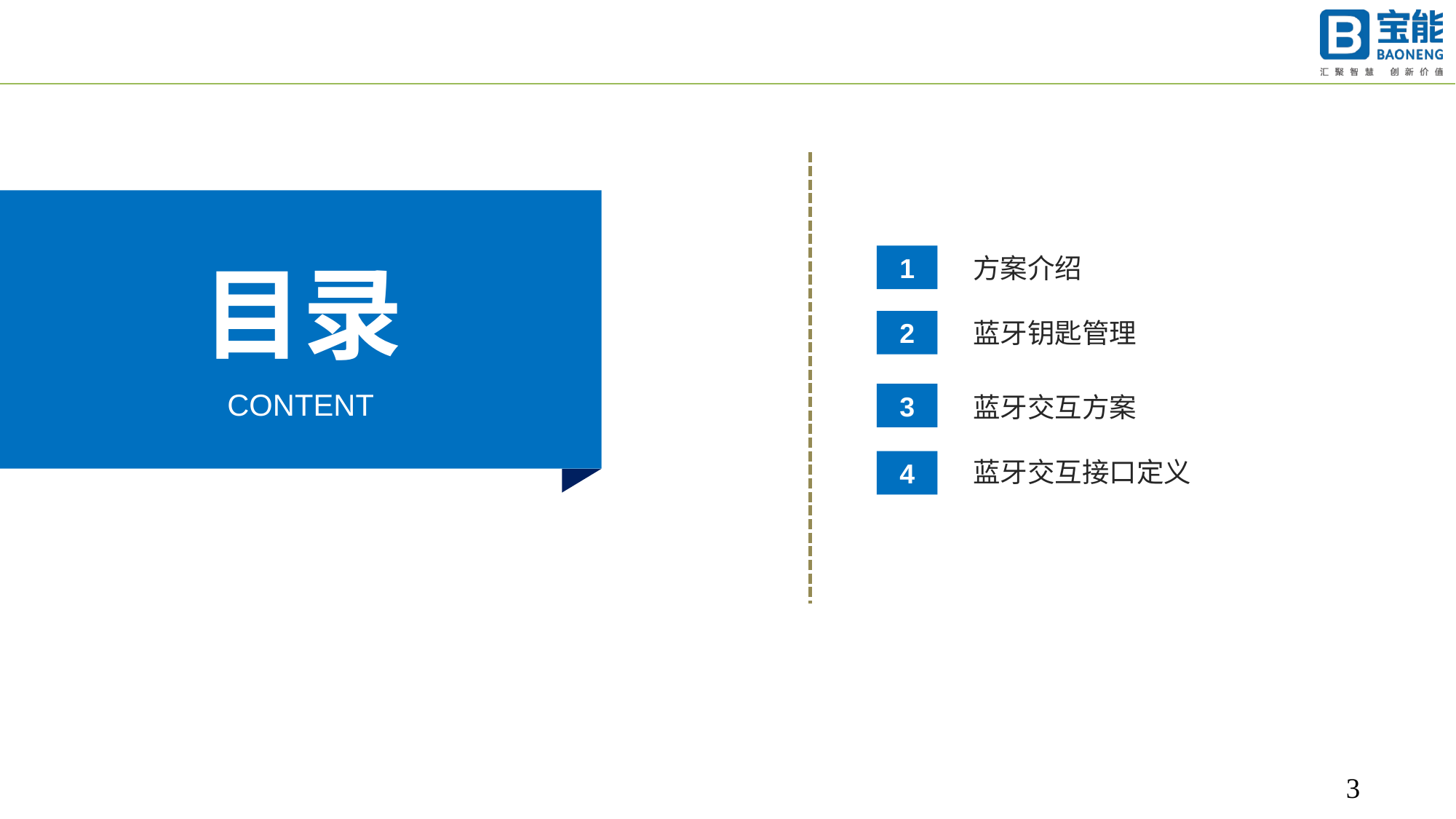

目录
制作过程
3
CONTENT

1
方案介绍
2
蓝牙钥匙管理
3
蓝牙交互方案
蓝牙交互接口定义
4